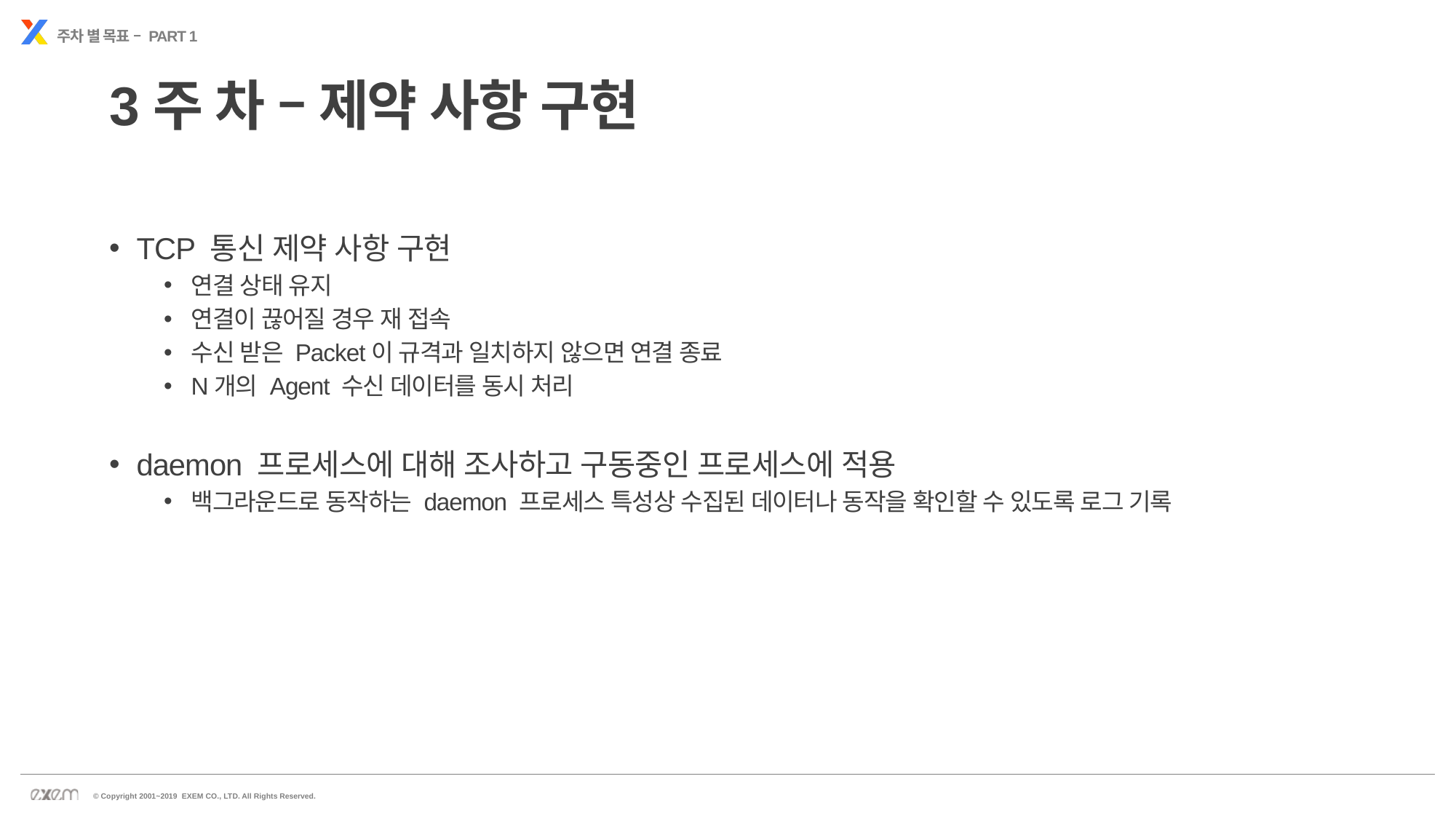

주차 별 목표 – PART 1
3주 차 – 제약 사항 구현

TCP 통신 제약 사항 구현
연결 상태 유지
연결이 끊어질 경우 재 접속
수신 받은 Packet이 규격과 일치하지 않으면 연결 종료
N개의 Agent 수신 데이터를 동시 처리

daemon 프로세스에 대해 조사하고 구동중인 프로세스에 적용
백그라운드로 동작하는 daemon 프로세스 특성상 수집된 데이터나 동작을 확인할 수 있도록 로그 기록